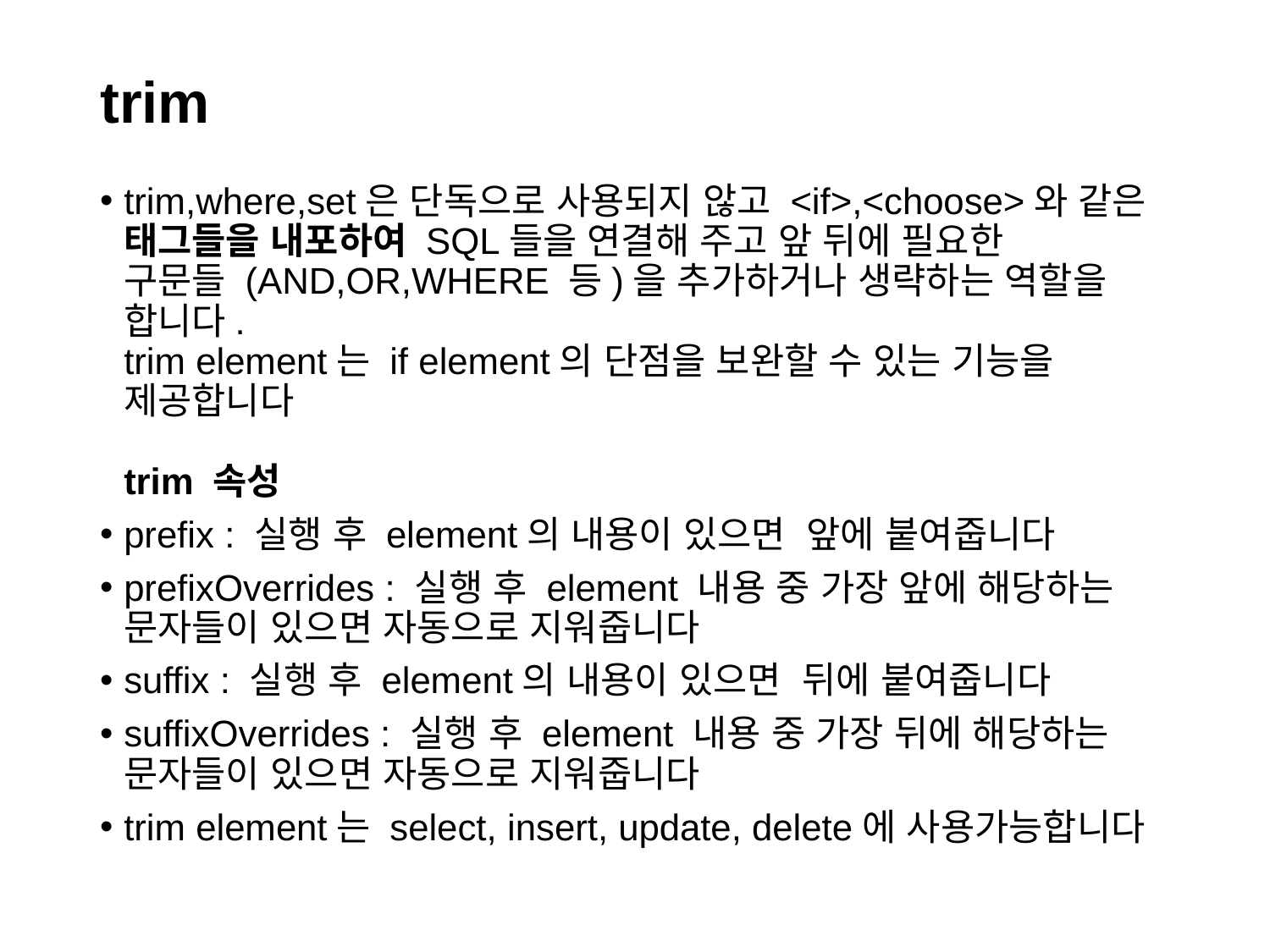

# trim
trim,where,set은 단독으로 사용되지 않고 <if>,<choose>와 같은 태그들을 내포하여 SQL들을 연결해 주고 앞 뒤에 필요한
구문들 (AND,OR,WHERE 등)을 추가하거나 생략하는 역할을 합니다.
trim element는 if element의 단점을 보완할 수 있는 기능을
제공합니다
trim 속성
prefix : 실행 후 element의 내용이 있으면  앞에 붙여줍니다
prefixOverrides : 실행 후 element 내용 중 가장 앞에 해당하는 문자들이 있으면 자동으로 지워줍니다
suffix : 실행 후 element의 내용이 있으면  뒤에 붙여줍니다
suffixOverrides : 실행 후 element 내용 중 가장 뒤에 해당하는 문자들이 있으면 자동으로 지워줍니다
trim element는 select, insert, update, delete에 사용가능합니다